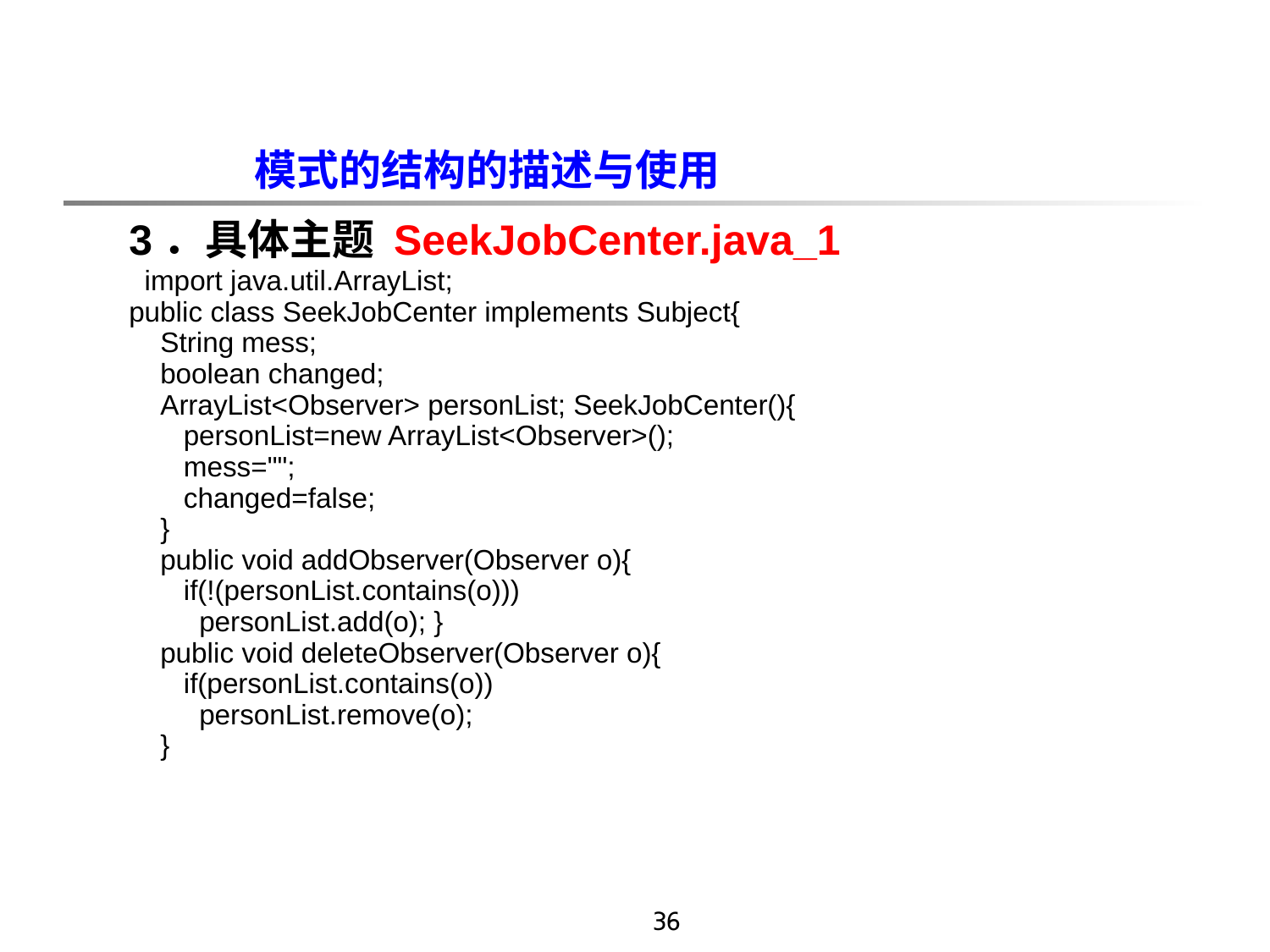

模式的结构的描述与使用

3．具体主题 SeekJobCenter.java_1
  import java.util.ArrayList;
public class SeekJobCenter implements Subject{
    String mess;
    boolean changed;
    ArrayList<Observer> personList; SeekJobCenter(){
       personList=new ArrayList<Observer>();
       mess="";
       changed=false;
    }
    public void addObserver(Observer o){
       if(!(personList.contains(o)))
         personList.add(o); }
    public void deleteObserver(Observer o){
       if(personList.contains(o))
         personList.remove(o);
    }

36